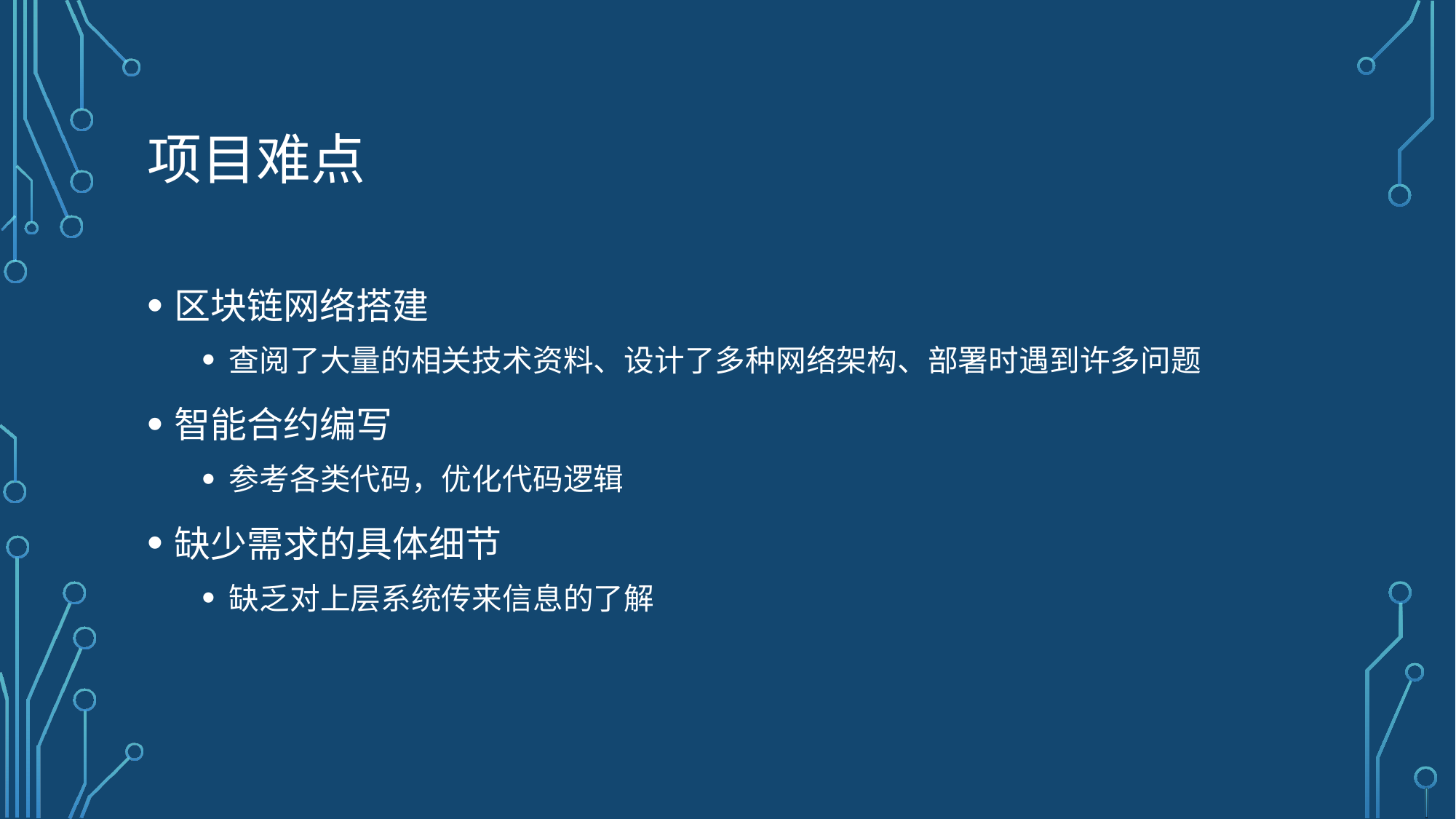

# 项目难点
区块链网络搭建
查阅了大量的相关技术资料、设计了多种网络架构、部署时遇到许多问题
智能合约编写
参考各类代码，优化代码逻辑
缺少需求的具体细节
缺乏对上层系统传来信息的了解